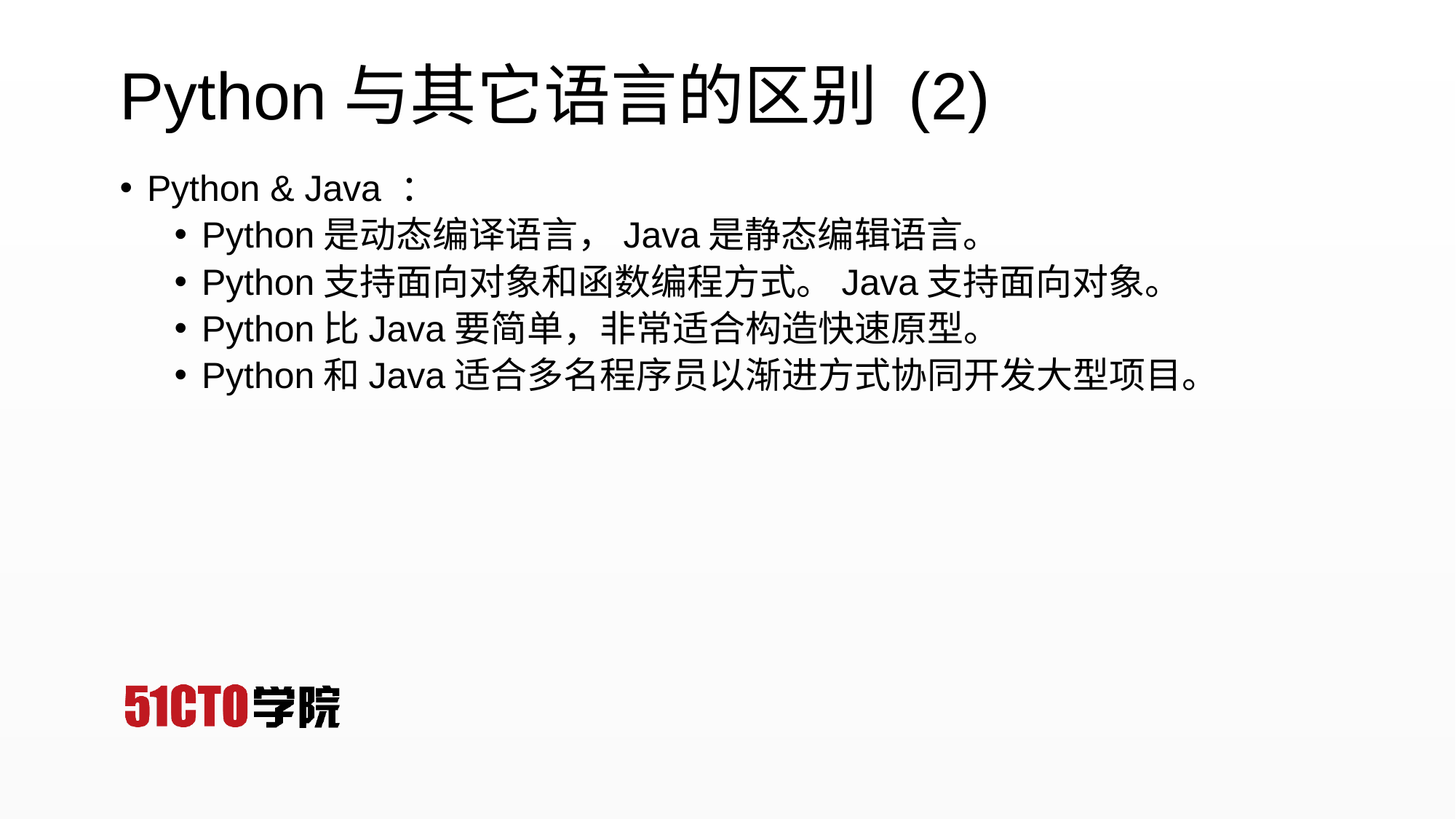

# Python与其它语言的区别 (2)
Python & Java ：
Python是动态编译语言，Java是静态编辑语言。
Python支持面向对象和函数编程方式。Java支持面向对象。
Python比Java要简单，非常适合构造快速原型。
Python和Java适合多名程序员以渐进方式协同开发大型项目。